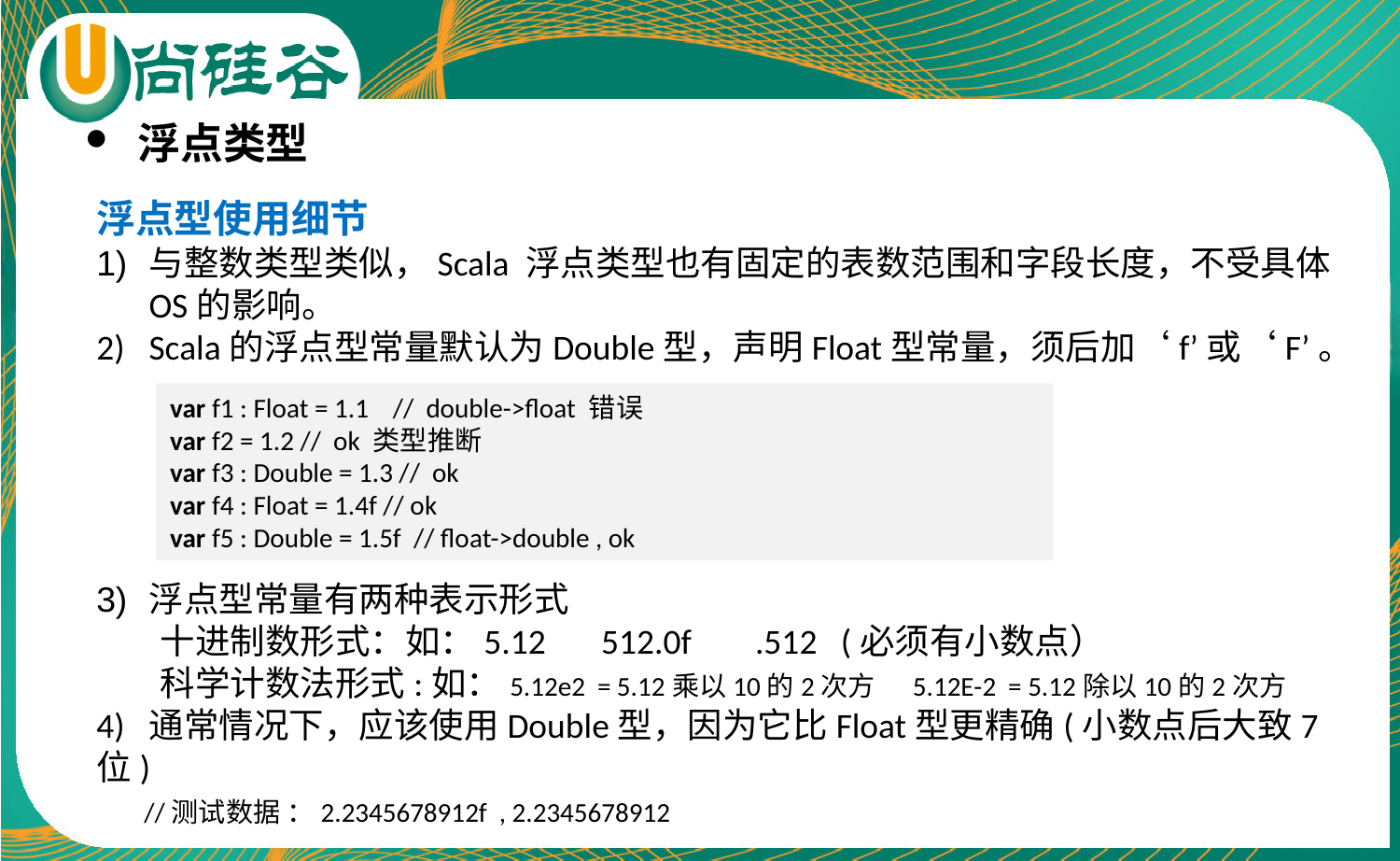

浮点类型
浮点型使用细节
与整数类型类似，Scala 浮点类型也有固定的表数范围和字段长度，不受具体OS的影响。
Scala的浮点型常量默认为Double型，声明Float型常量，须后加‘f’或‘F’。

浮点型常量有两种表示形式
       十进制数形式：如：5.12       512.0f        .512   (必须有小数点）
       科学计数法形式:如：5.12e2  = 5.12乘以10的2次方     5.12E-2  = 5.12除以10的2次方
4)  通常情况下，应该使用Double型，因为它比Float型更精确(小数点后大致7位)
      //测试数据 ：2.2345678912f  , 2.2345678912
var f1 : Float = 1.1    //  double->float 错误
var f2 = 1.2 //  ok 类型推断
var f3 : Double = 1.3 //  ok
var f4 : Float = 1.4f // ok
var f5 : Double = 1.5f  // float->double , ok